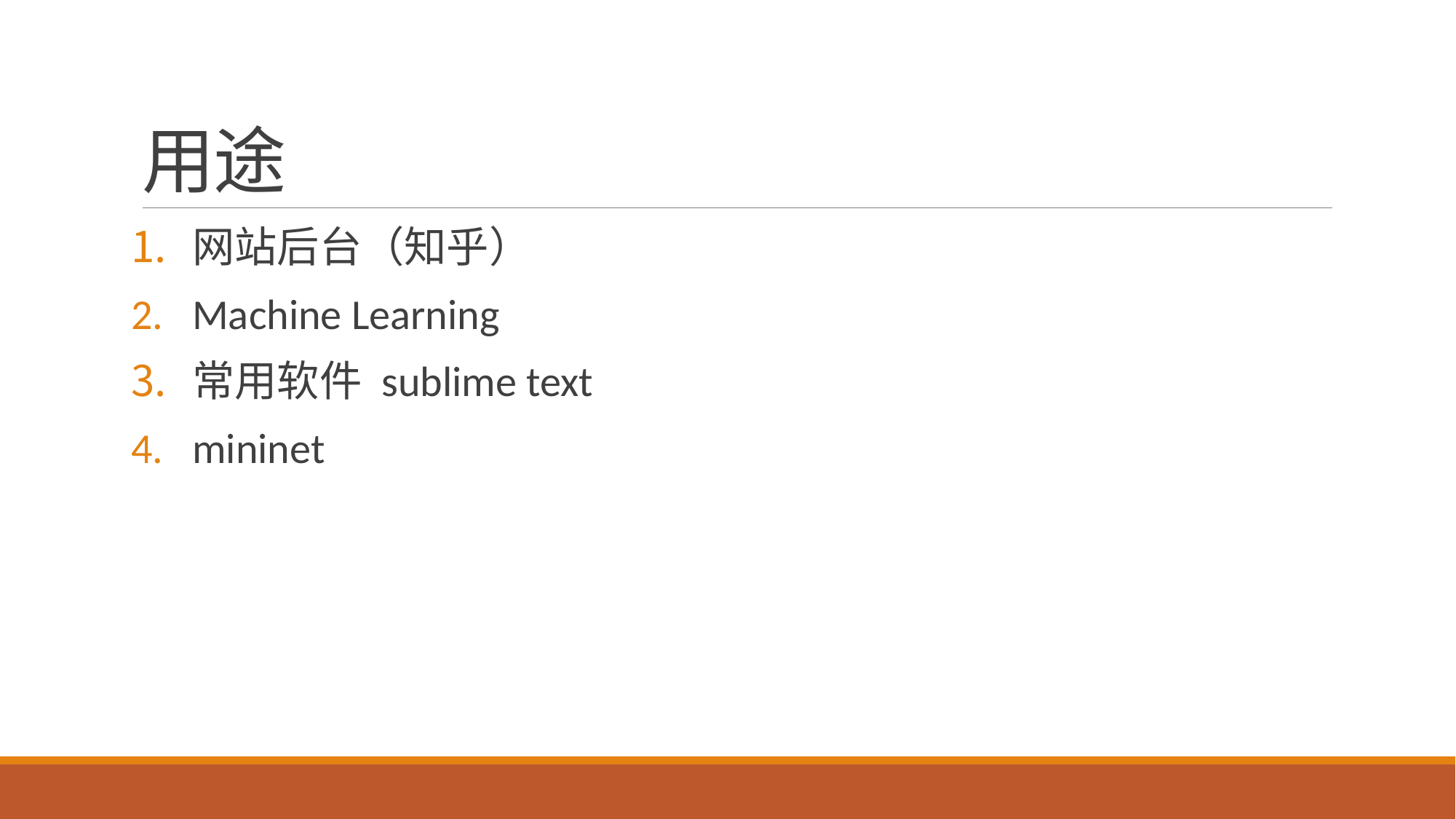

# 用途
网站后台（知乎）
Machine Learning
常用软件 sublime text
mininet